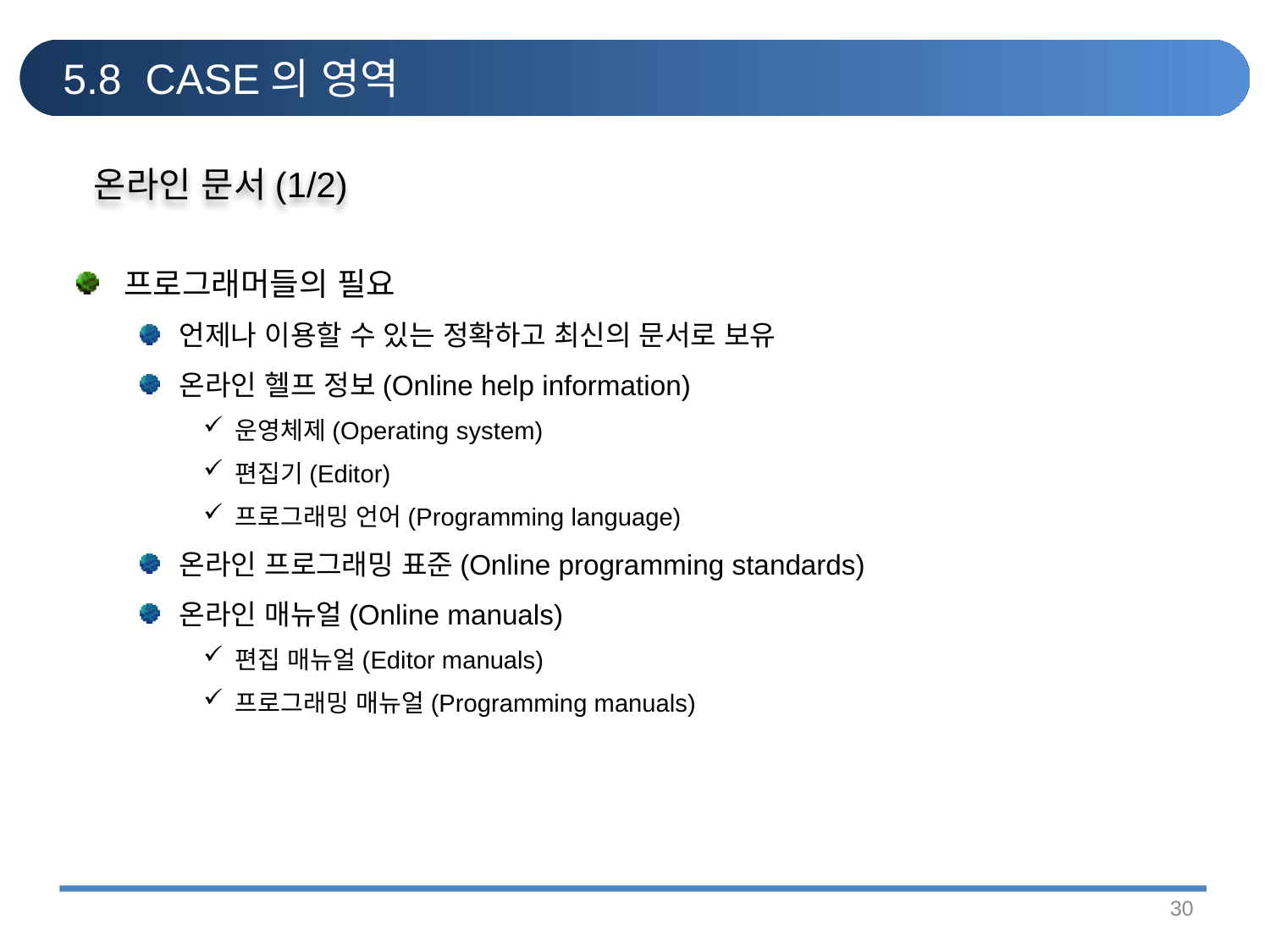

# 5.8  CASE의 영역
온라인 문서(1/2)
프로그래머들의 필요
언제나 이용할 수 있는 정확하고 최신의 문서로 보유
온라인 헬프 정보(Online help information)
운영체제(Operating system)
편집기(Editor)
프로그래밍 언어(Programming language)
온라인 프로그래밍 표준(Online programming standards)
온라인 매뉴얼(Online manuals)
편집 매뉴얼(Editor manuals)
프로그래밍 매뉴얼(Programming manuals)

30